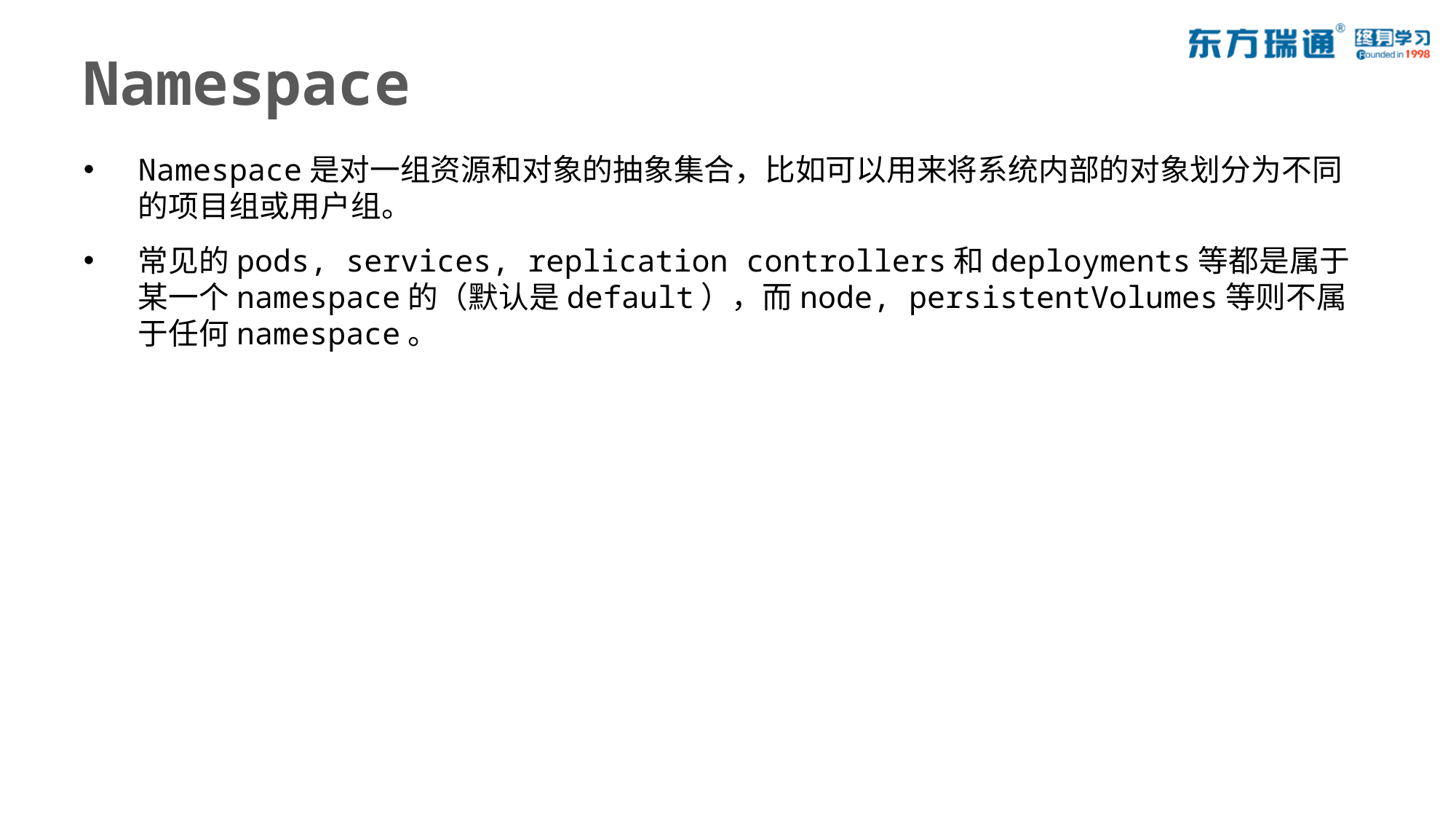

# Namespace
Namespace是对一组资源和对象的抽象集合，比如可以用来将系统内部的对象划分为不同的项目组或用户组。
常见的pods, services, replication controllers和deployments等都是属于某一个namespace的（默认是default），而node, persistentVolumes等则不属于任何namespace。